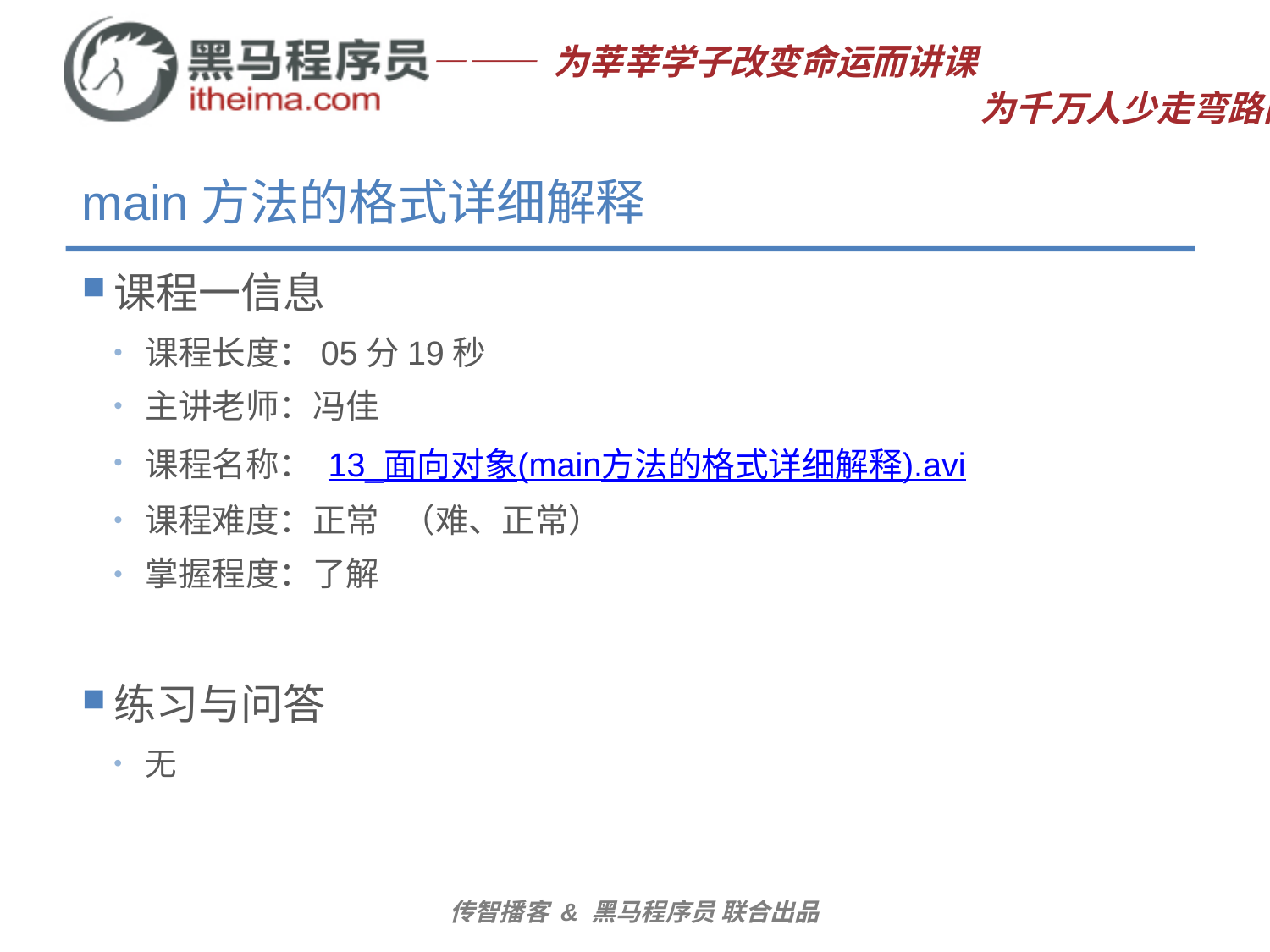

# main方法的格式详细解释
课程一信息
课程长度：05分19秒
主讲老师：冯佳
课程名称： 13_面向对象(main方法的格式详细解释).avi
课程难度：正常   （难、正常）
掌握程度：了解

练习与问答
无